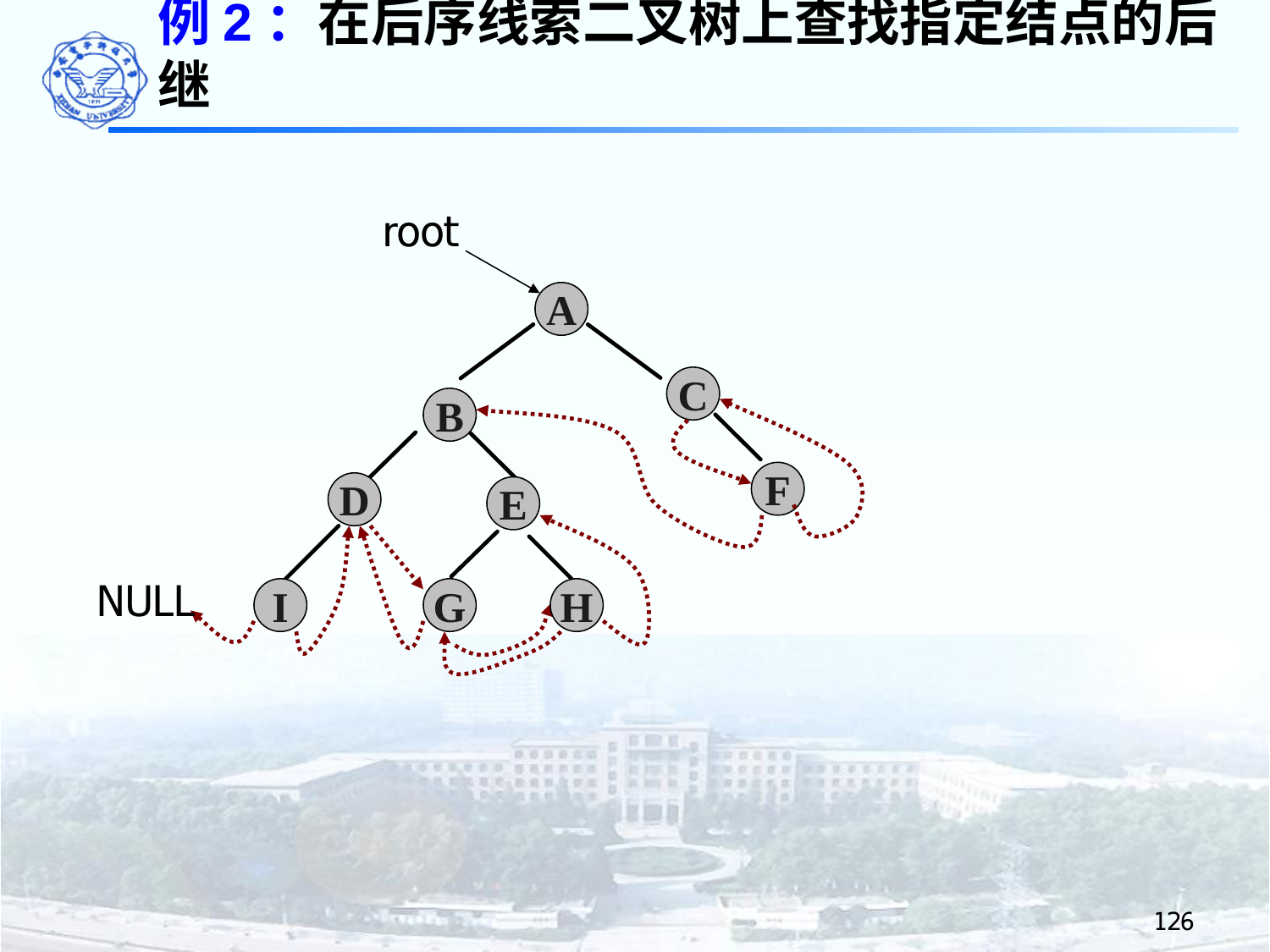

例2：在后序线索二叉树上查找指定结点的后继
root

A

C
B

F
D
E

NULL
I
G
H

126